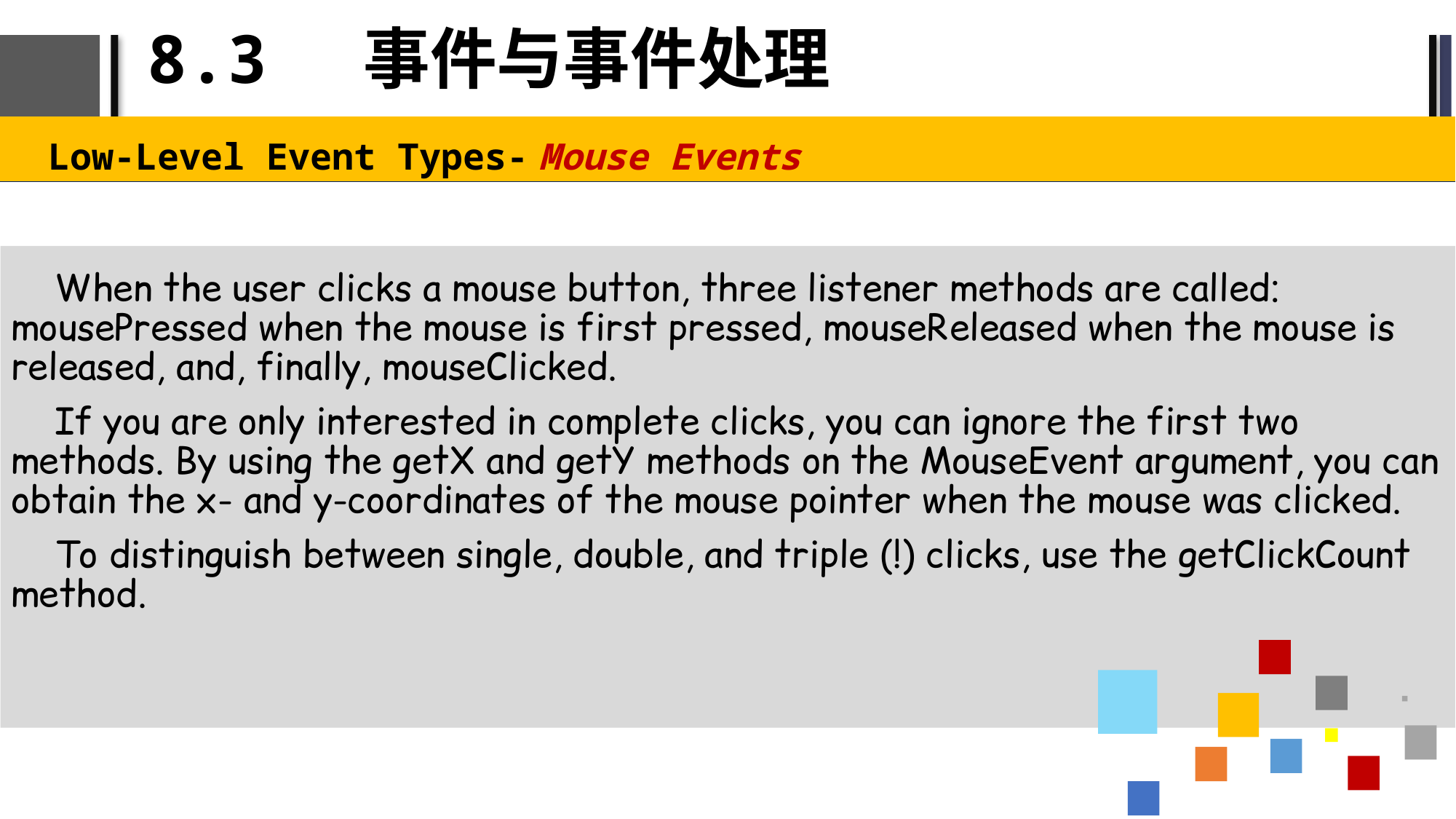

# 8.3  事件与事件处理

Low-Level Event Types- Mouse Events

    When the user clicks a mouse button, three listener methods are called: mousePressed when the mouse is first pressed, mouseReleased when the mouse is released, and, finally, mouseClicked.
    If you are only interested in complete clicks, you can ignore the first two methods. By using the getX and getY methods on the MouseEvent argument, you can obtain the x- and y-coordinates of the mouse pointer when the mouse was clicked.
    To distinguish between single, double, and triple (!) clicks, use the getClickCount method.